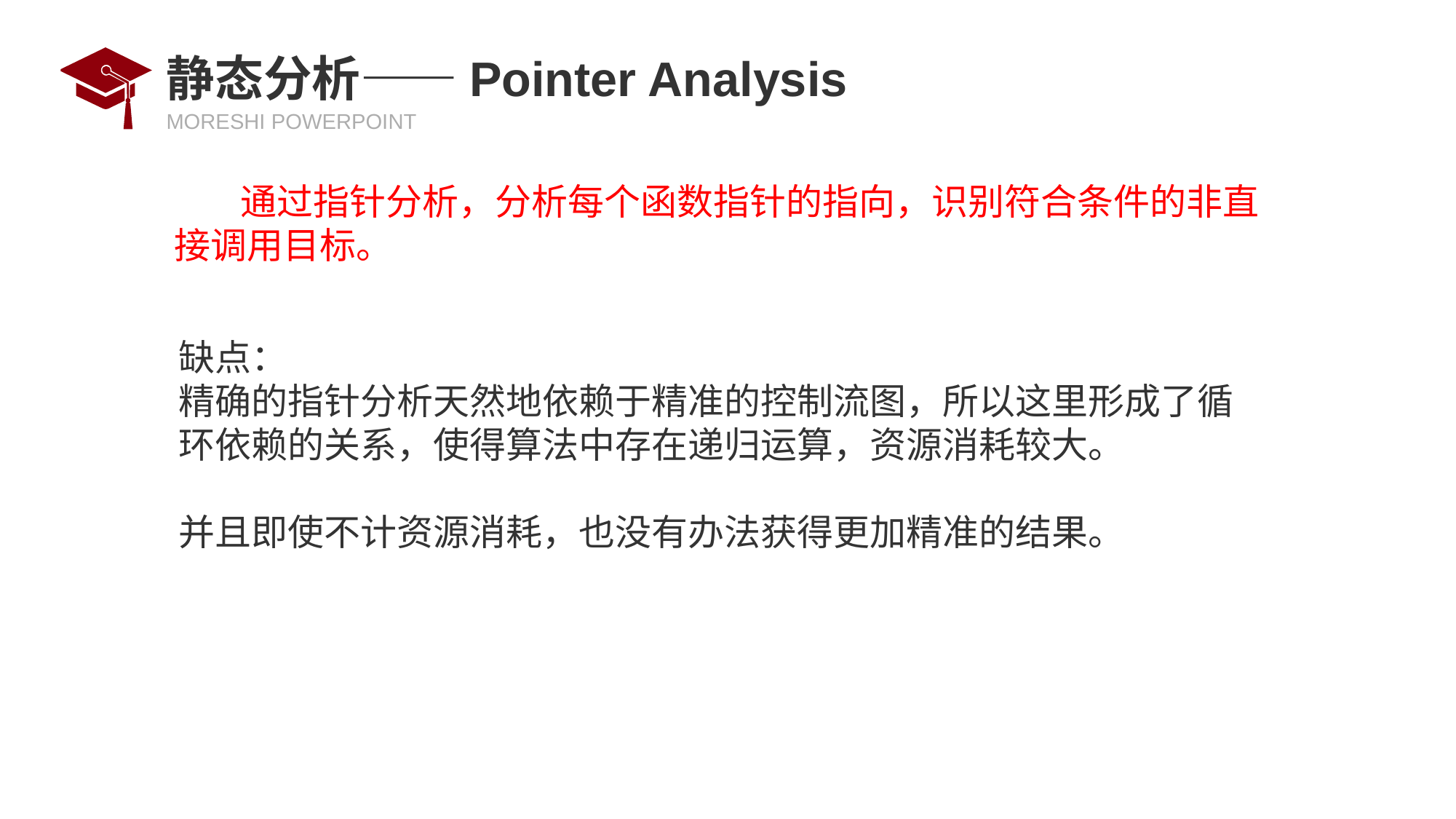

# 静态分析——Pointer Analysis
       通过指针分析，分析每个函数指针的指向，识别符合条件的非直接调用目标。
缺点：
精确的指针分析天然地依赖于精准的控制流图，所以这里形成了循环依赖的关系，使得算法中存在递归运算，资源消耗较大。

并且即使不计资源消耗，也没有办法获得更加精准的结果。